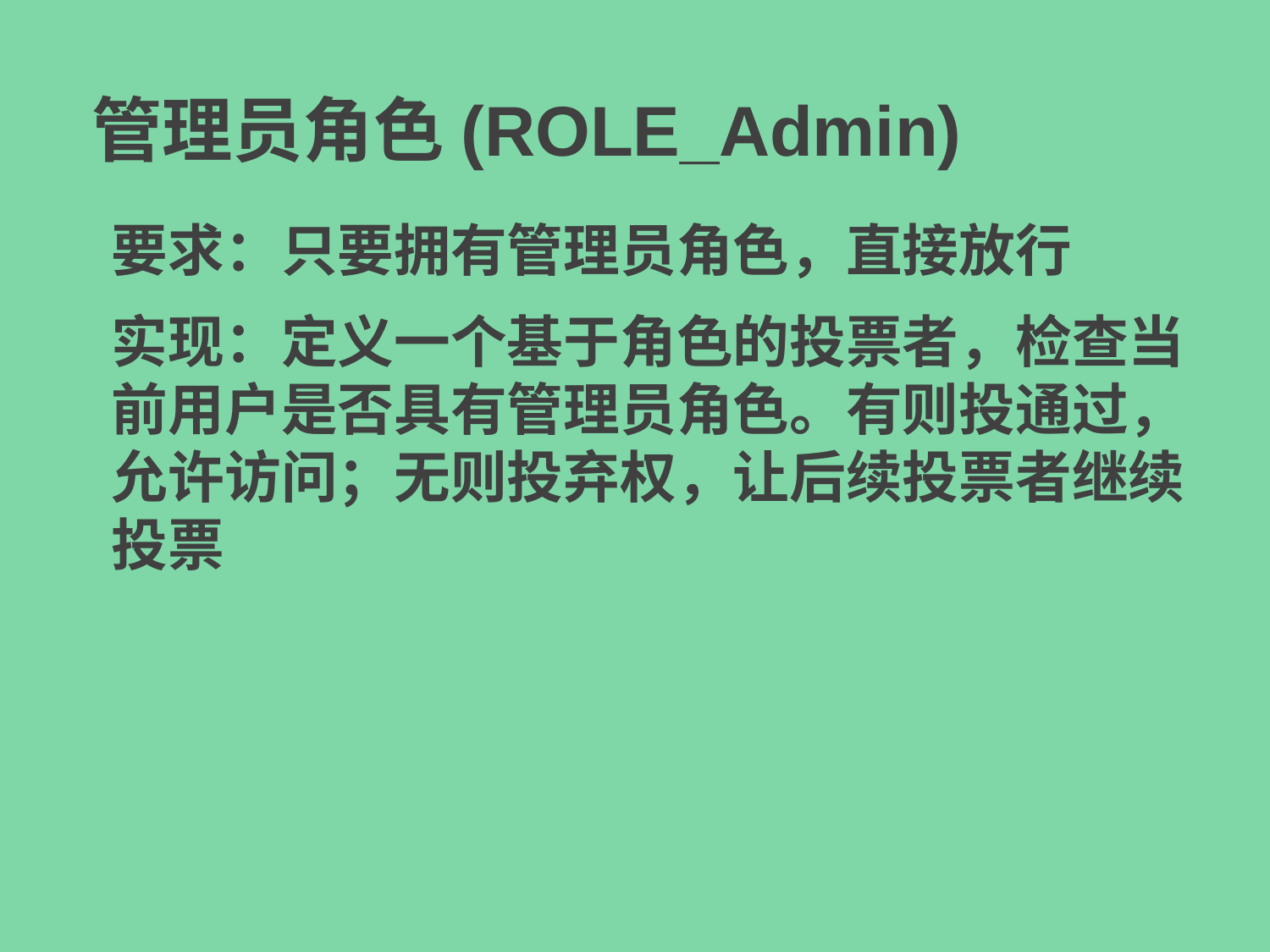

管理员角色(ROLE_Admin)
要求：只要拥有管理员角色，直接放行
实现：定义一个基于角色的投票者，检查当前用户是否具有管理员角色。有则投通过，允许访问；无则投弃权，让后续投票者继续投票